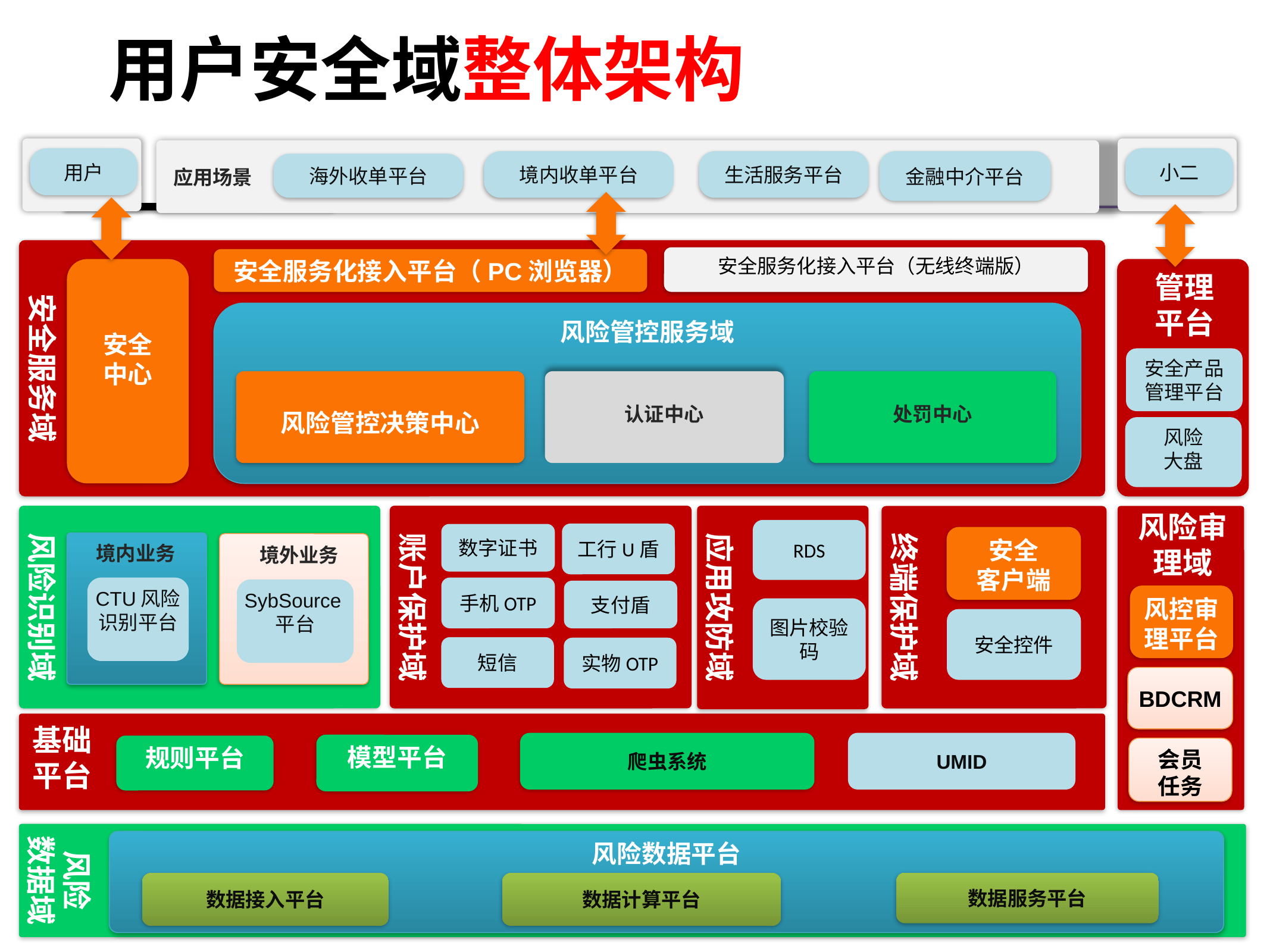

用户安全域整体架构

用户
小二
金融中介平台
境内收单平台
生活服务平台
海外收单平台
应用场景

安全服务域
安全服务化接入平台（无线终端版）
安全服务化接入平台（PC浏览器）

安全
中心
管理
平台
风险管控服务域
安全产品
管理平台

认证中心

风险管控决策中心

处罚中心
风险
大盘
风险审理域
风险识别域
账户保护域
应用攻防域

终端保护域
RDS
工行U盾
数字证书
安全
客户端

境内业务
境外业务
CTU风险识别平台
手机OTP
SybSource平台
支付盾
风控审理平台
图片校验码
安全控件
短信
实物OTP
BDCRM

基础平台
UMID
爬虫系统
模型平台
规则平台
会员
任务
风险
数据域
风险数据平台
30
数据服务平台
数据接入平台
数据计算平台